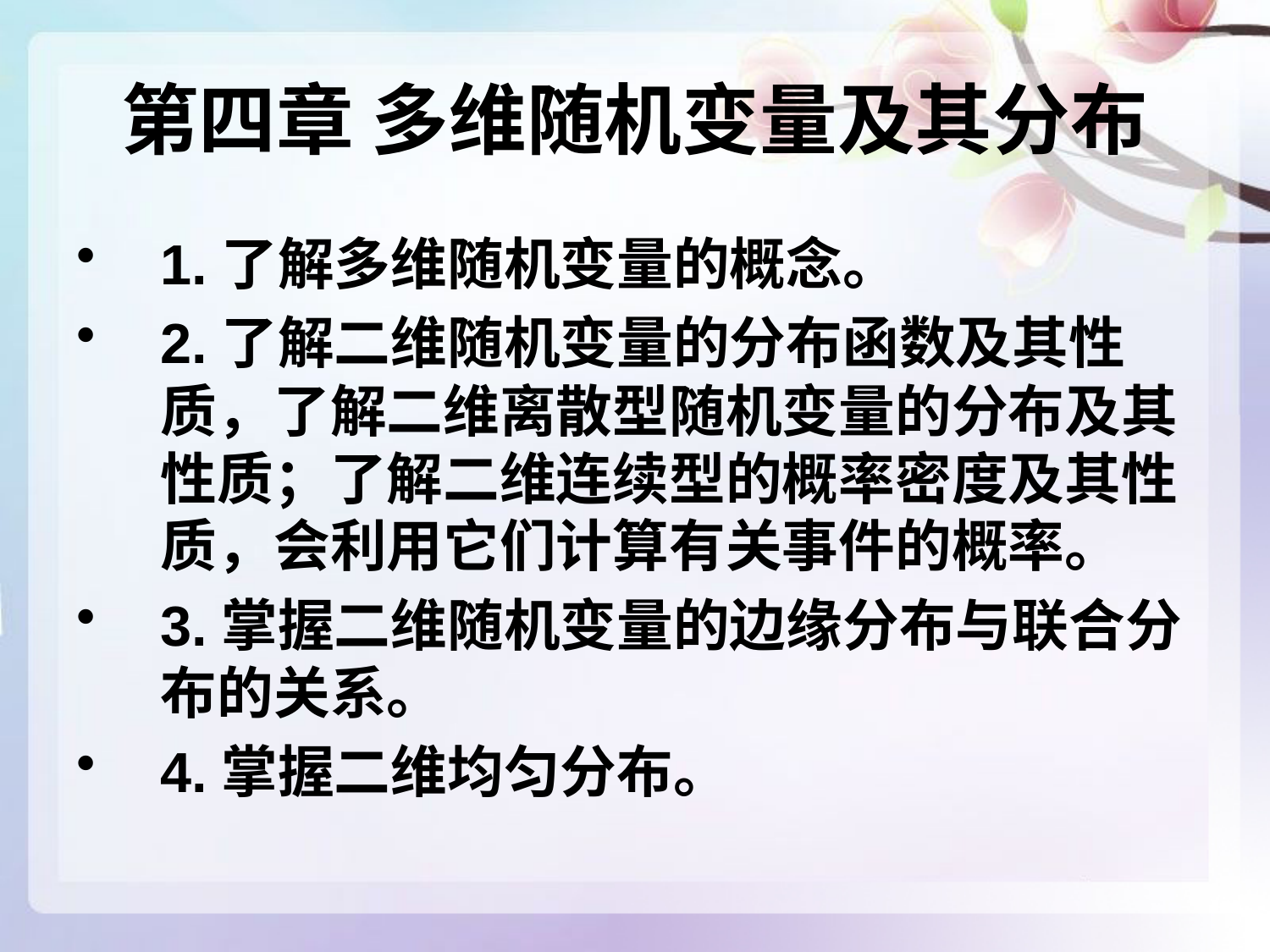

# 第四章 多维随机变量及其分布
1.了解多维随机变量的概念。
2.了解二维随机变量的分布函数及其性质，了解二维离散型随机变量的分布及其性质；了解二维连续型的概率密度及其性质，会利用它们计算有关事件的概率。
3.掌握二维随机变量的边缘分布与联合分布的关系。
4.掌握二维均匀分布。